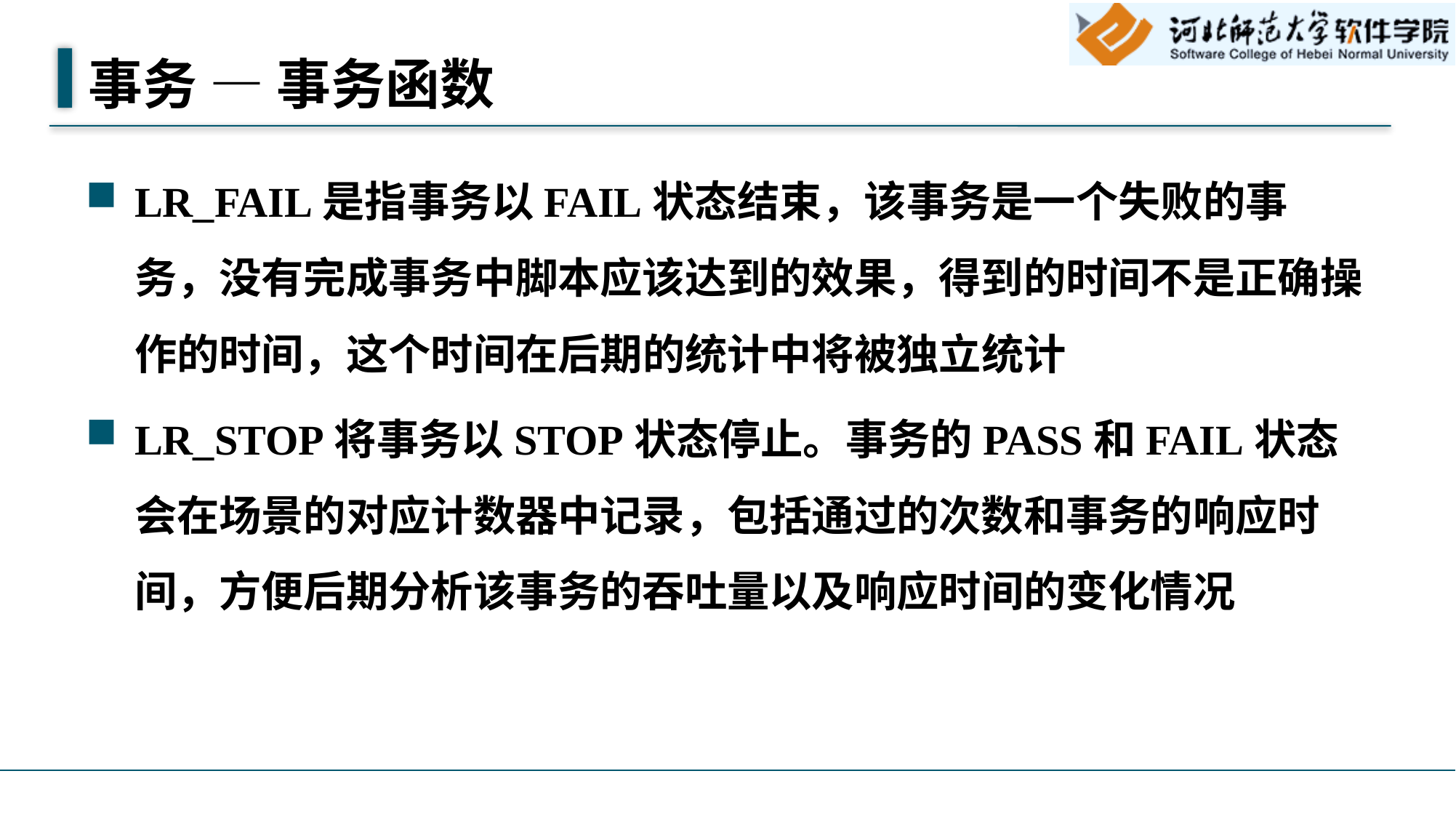

# 事务 — 事务函数
LR_FAIL是指事务以FAIL状态结束，该事务是一个失败的事务，没有完成事务中脚本应该达到的效果，得到的时间不是正确操作的时间，这个时间在后期的统计中将被独立统计
LR_STOP将事务以STOP状态停止。事务的PASS和FAIL状态会在场景的对应计数器中记录，包括通过的次数和事务的响应时间，方便后期分析该事务的吞吐量以及响应时间的变化情况